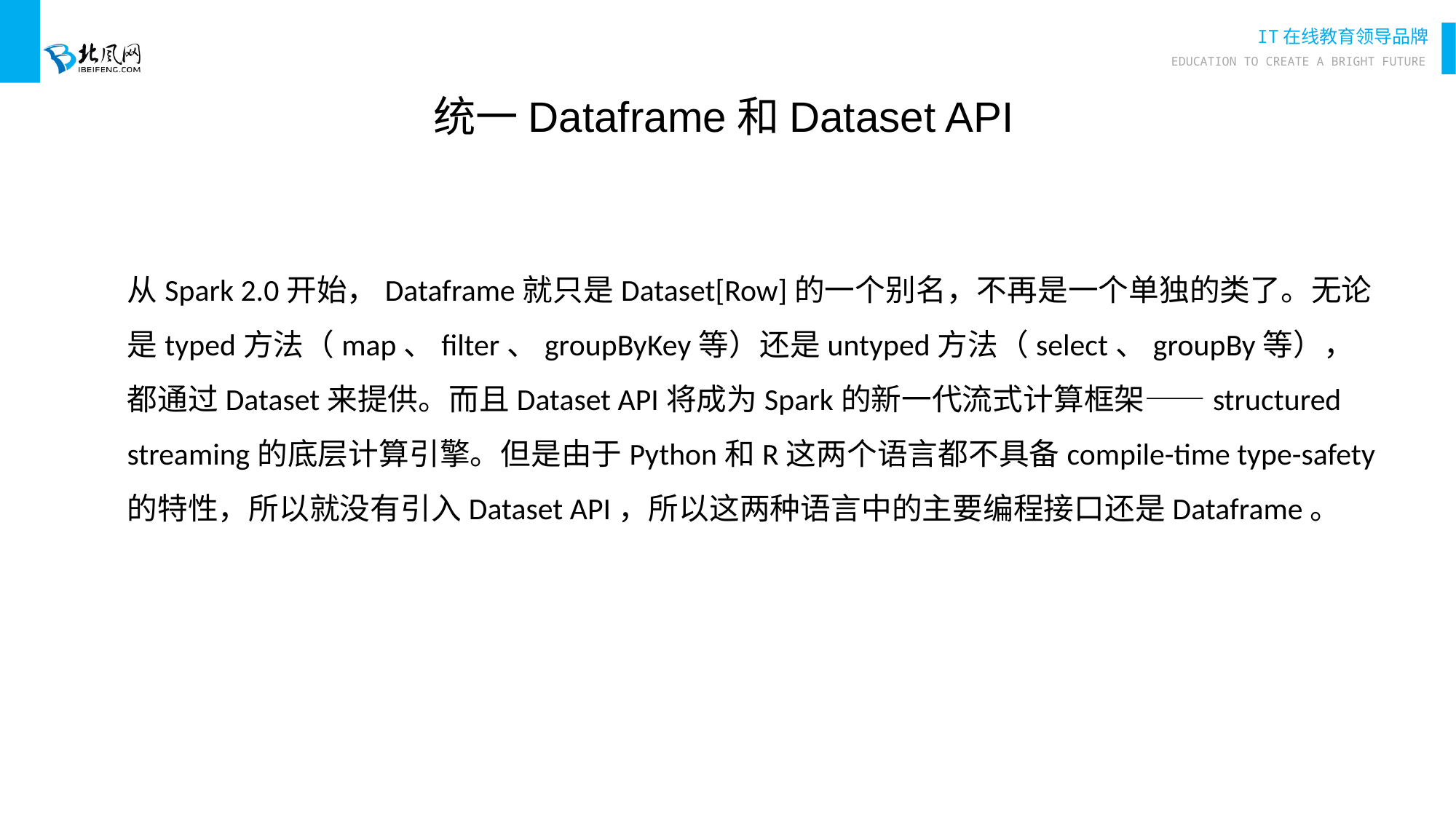

统一Dataframe和Dataset API
从Spark 2.0开始，Dataframe就只是Dataset[Row]的一个别名，不再是一个单独的类了。无论是typed方法（map、filter、groupByKey等）还是untyped方法（select、groupBy等），都通过Dataset来提供。而且Dataset API将成为Spark的新一代流式计算框架——structured streaming的底层计算引擎。但是由于Python和R这两个语言都不具备compile-time type-safety的特性，所以就没有引入Dataset API，所以这两种语言中的主要编程接口还是Dataframe。